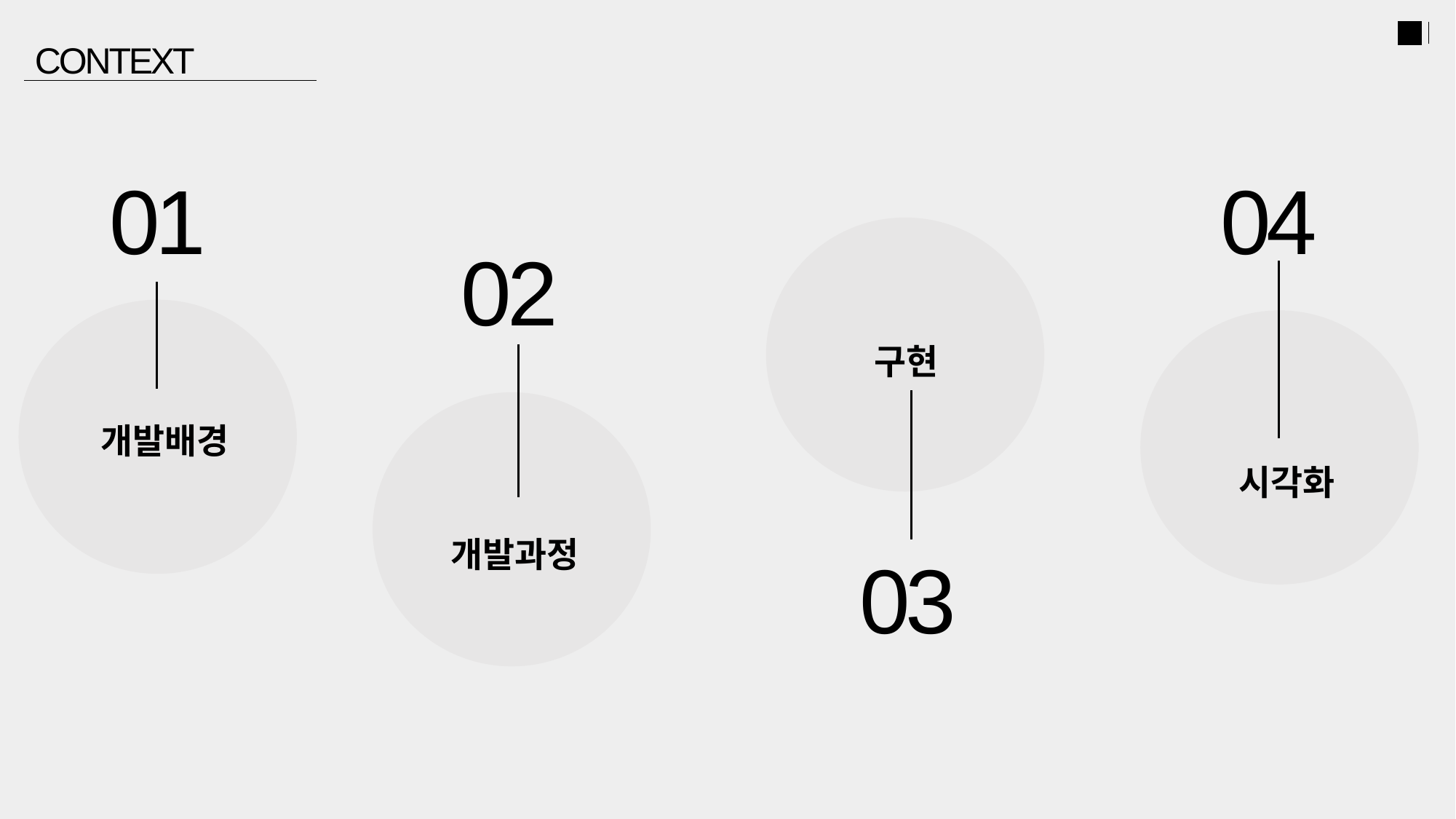

CONTEXT
01
 개발배경

04
 시각화

02
개발과정

구현
03